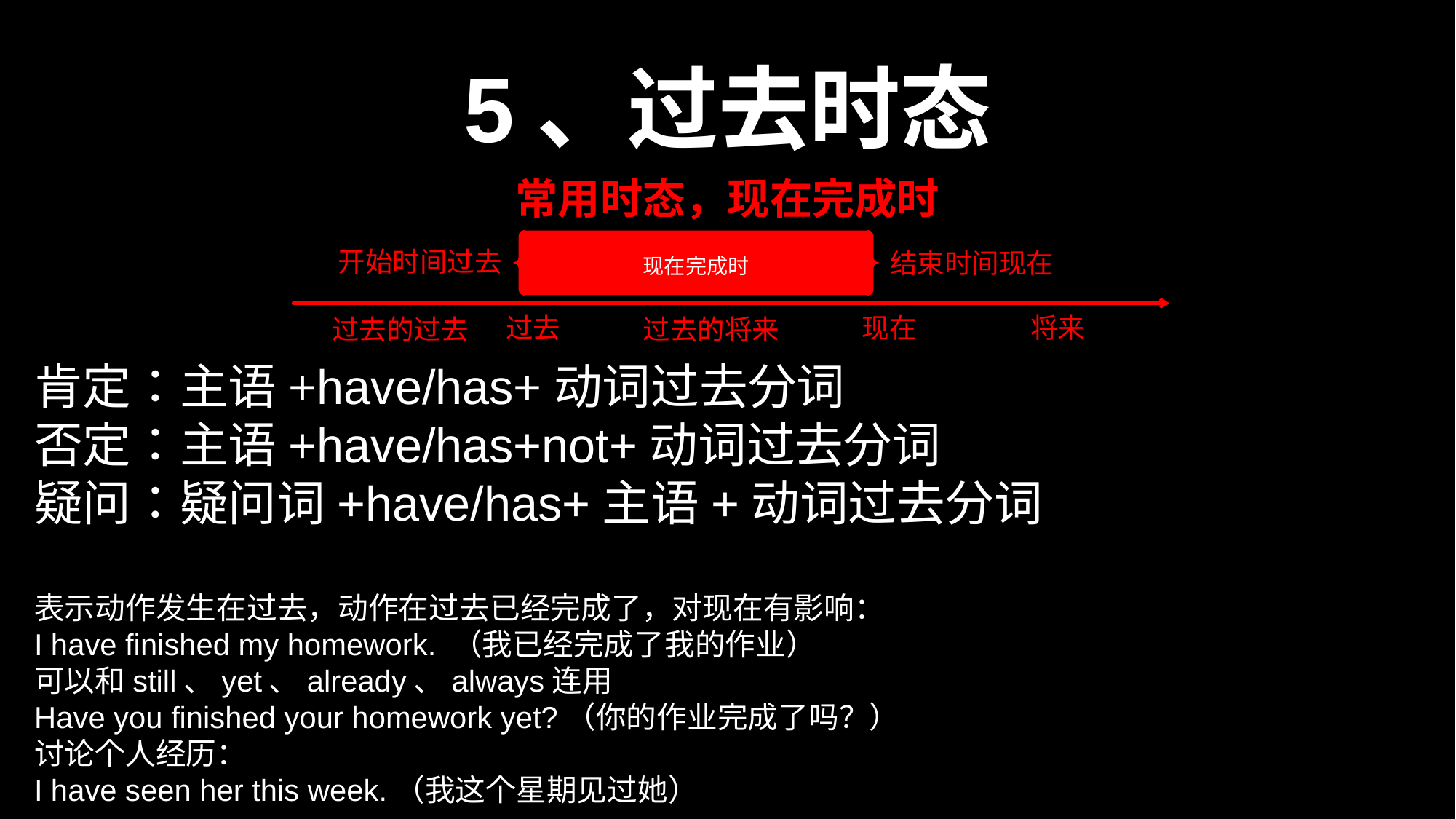

5、过去时态
常用时态，现在完成时
现在完成时
过去
将来
现在
过去的将来
过去的过去
开始时间过去
结束时间现在
肯定：主语+have/has+动词过去分词
否定：主语+have/has+not+动词过去分词
疑问：疑问词+have/has+主语+动词过去分词

表示动作发生在过去，动作在过去已经完成了，对现在有影响：
I have finished my homework. （我已经完成了我的作业）
可以和still、yet、already、always连用
Have you finished your homework yet?（你的作业完成了吗？）
讨论个人经历：
I have seen her this week.（我这个星期见过她）